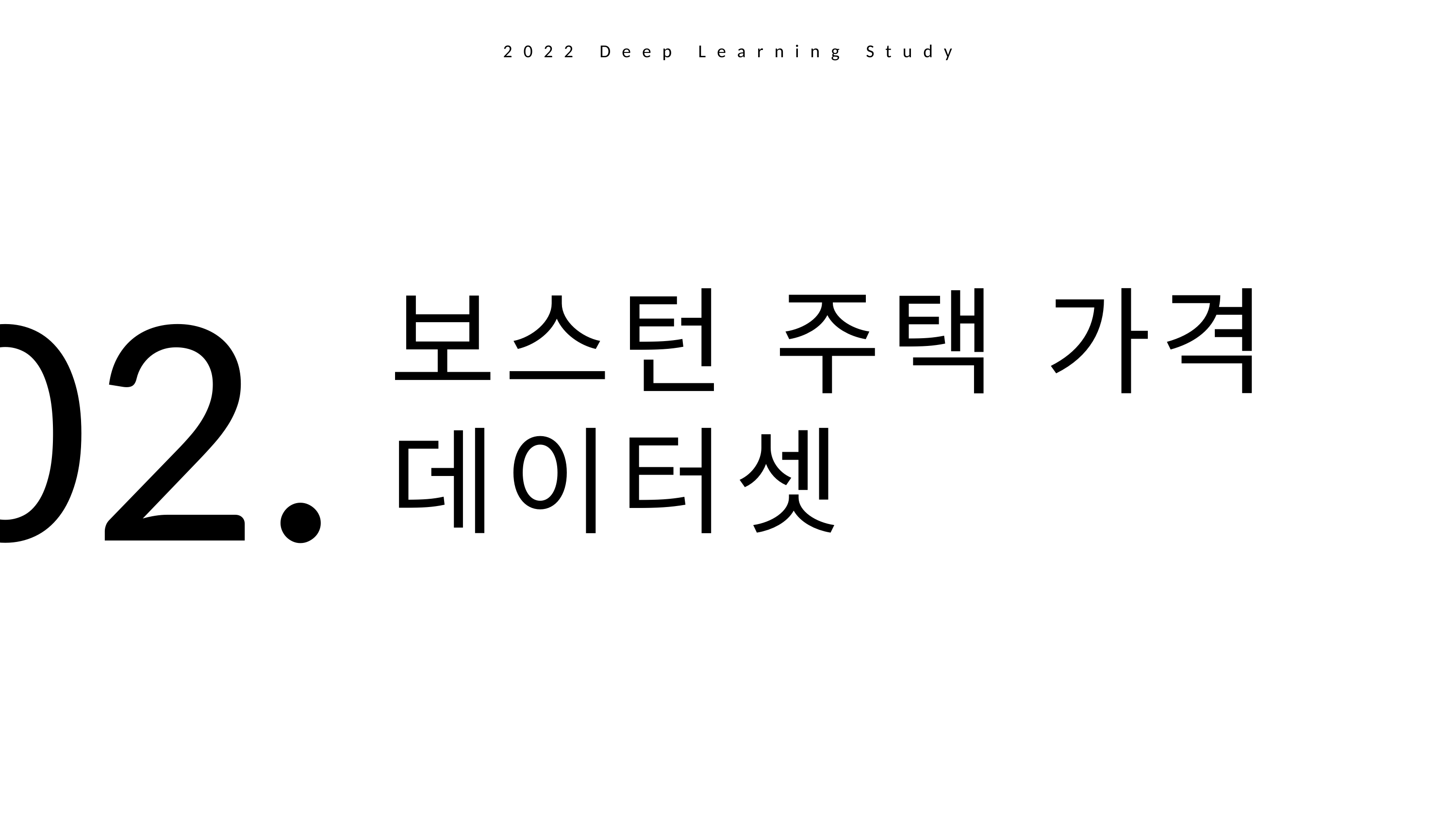

2022 Deep Learning Study
02.
보스턴 주택 가격
데이터셋